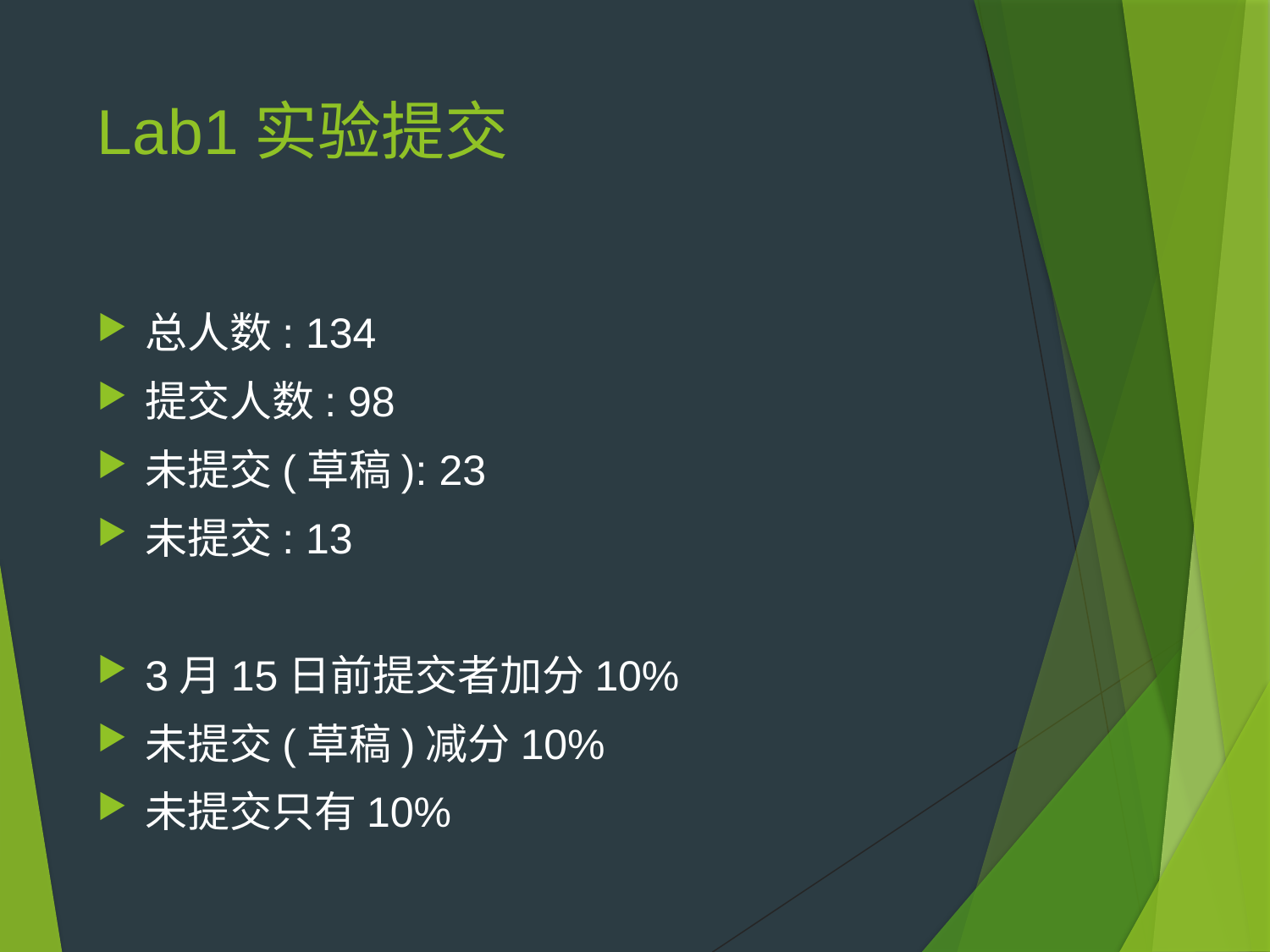

# Lab1实验提交
总人数: 134
提交人数: 98
未提交(草稿): 23
未提交: 13

3月15日前提交者加分10%
未提交(草稿)减分10%
未提交只有10%